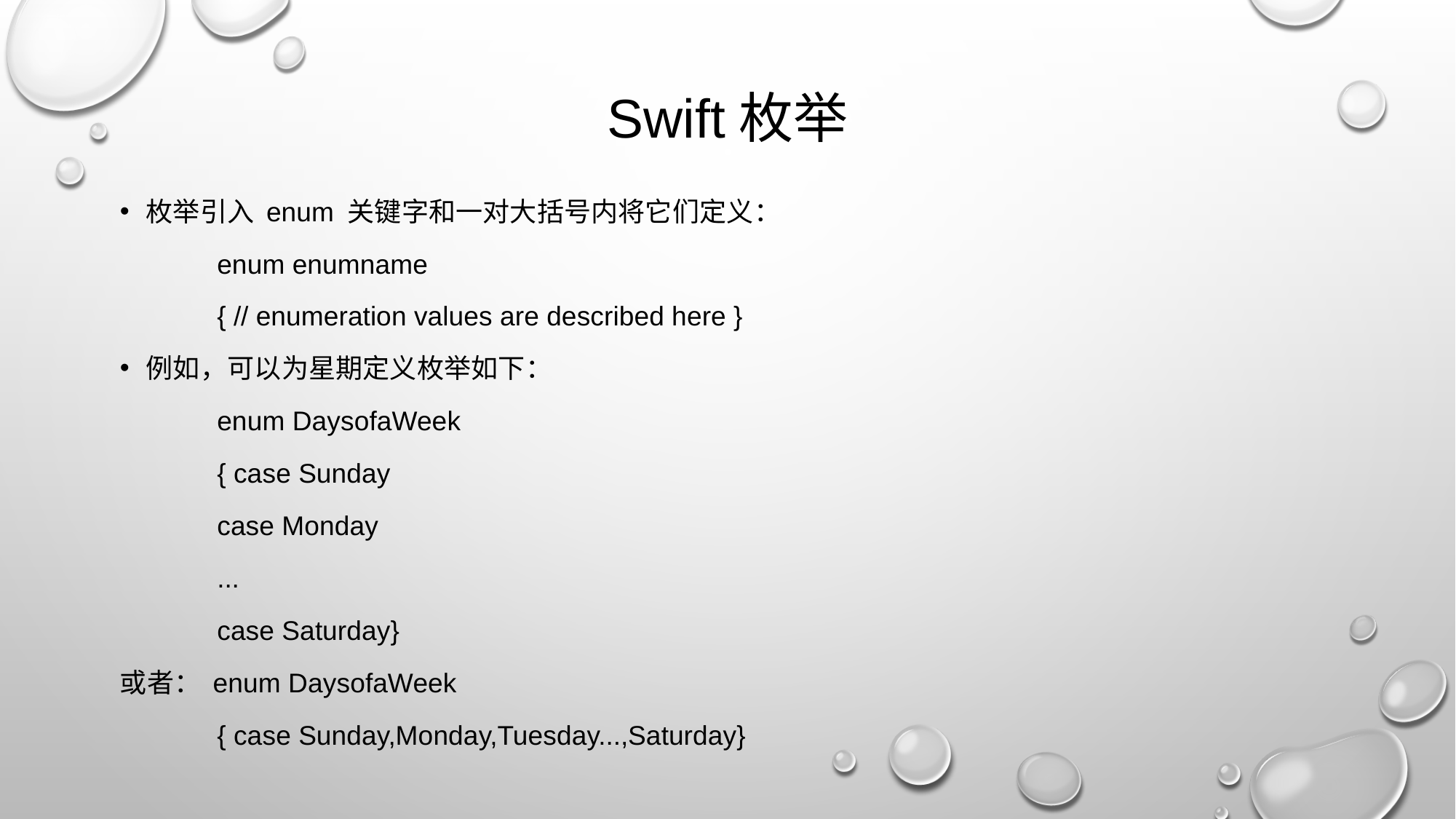

# Swift枚举
枚举引入 enum 关键字和一对大括号内将它们定义：
	enum enumname
	{ // enumeration values are described here }
例如，可以为星期定义枚举如下：
	enum DaysofaWeek
	{ case Sunday
		case Monday
		...
		case Saturday}
或者： enum DaysofaWeek
	{ case Sunday,Monday,Tuesday...,Saturday}